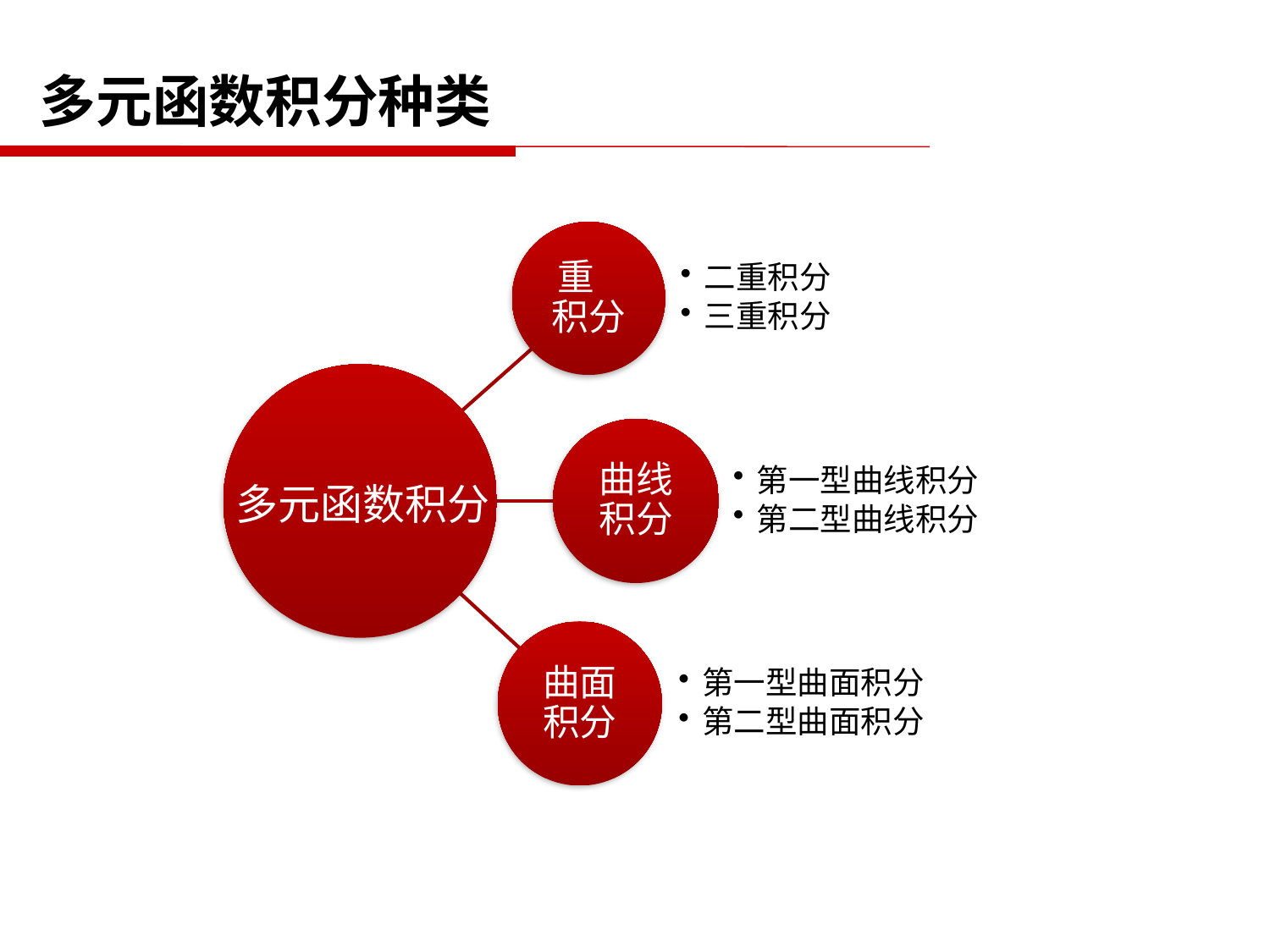

多元函数积分种类
重    积分
二重积分
三重积分
曲线 积分
第一型曲线积分
第二型曲线积分
曲面 积分
第一型曲面积分
第二型曲面积分
多元函数积分